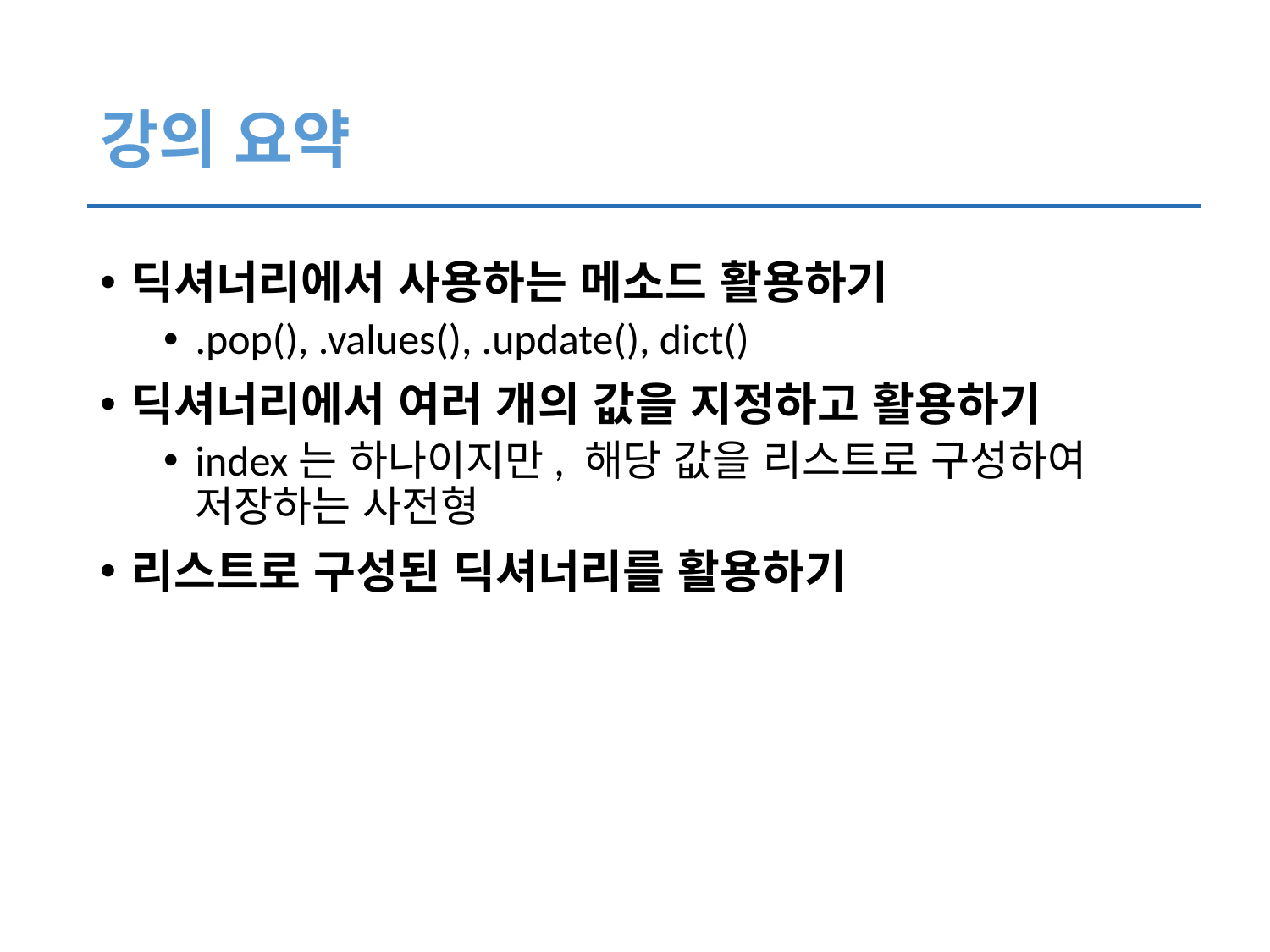

# 강의 요약
딕셔너리에서 사용하는 메소드 활용하기
.pop(), .values(), .update(), dict()
딕셔너리에서 여러 개의 값을 지정하고 활용하기
index는 하나이지만, 해당 값을 리스트로 구성하여 저장하는 사전형
리스트로 구성된 딕셔너리를 활용하기